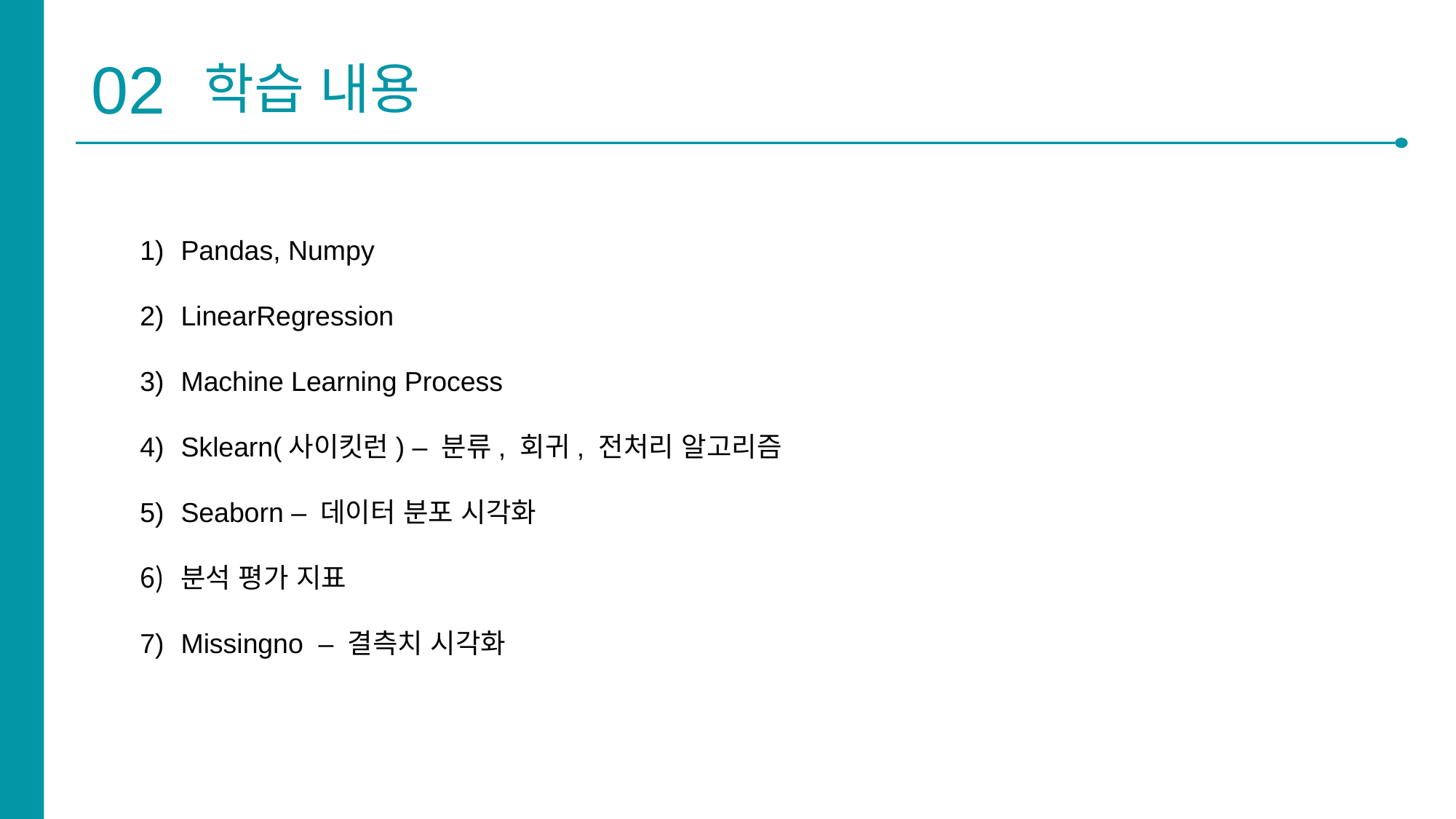

02
학습 내용

Pandas, Numpy
LinearRegression
Machine Learning Process
Sklearn(사이킷런) – 분류, 회귀, 전처리 알고리즘
Seaborn – 데이터 분포 시각화
분석 평가 지표
Missingno  – 결측치 시각화